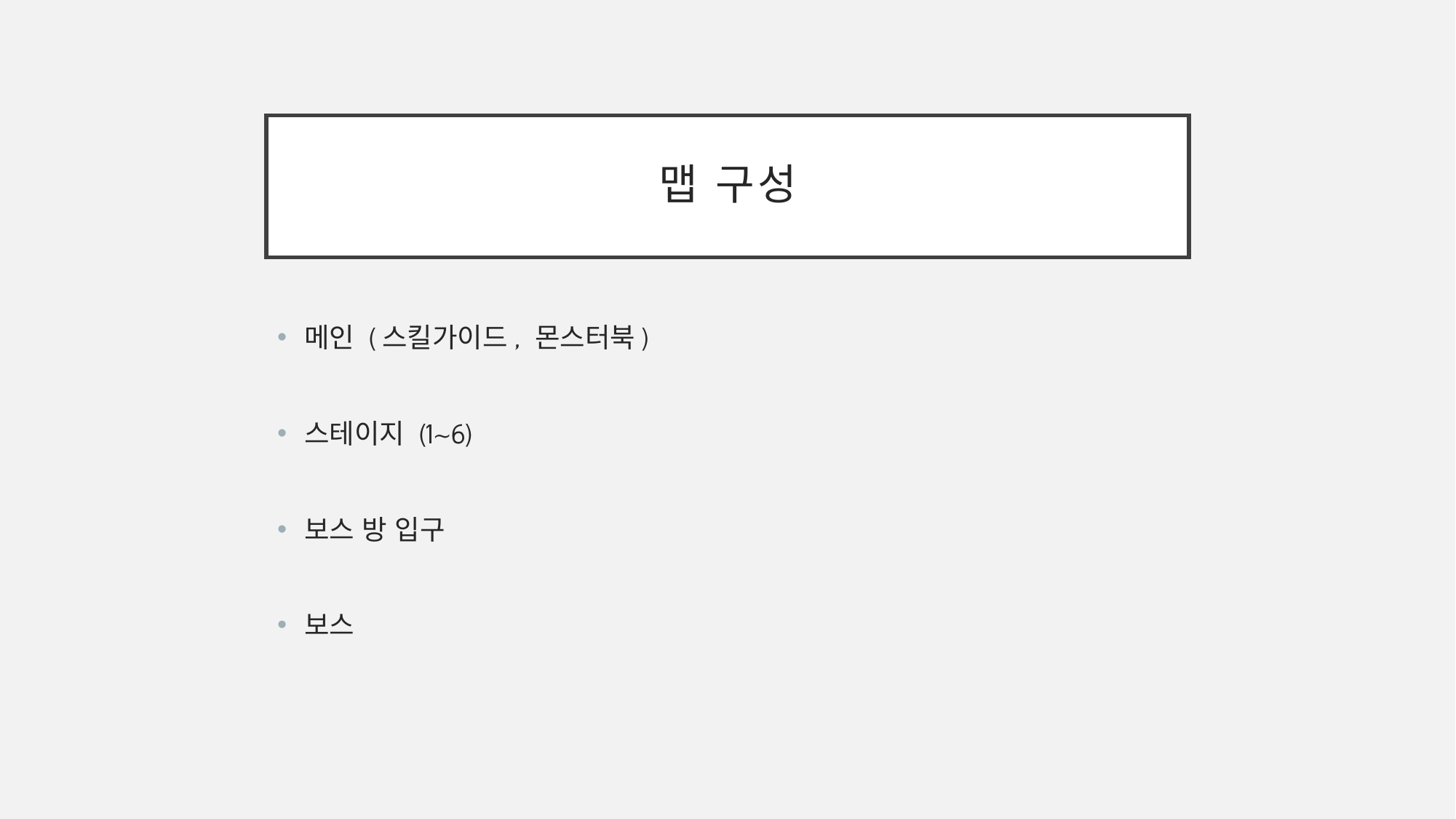

# 맵 구성
메인 (스킬가이드, 몬스터북)

스테이지 (1~6)

보스 방 입구

보스